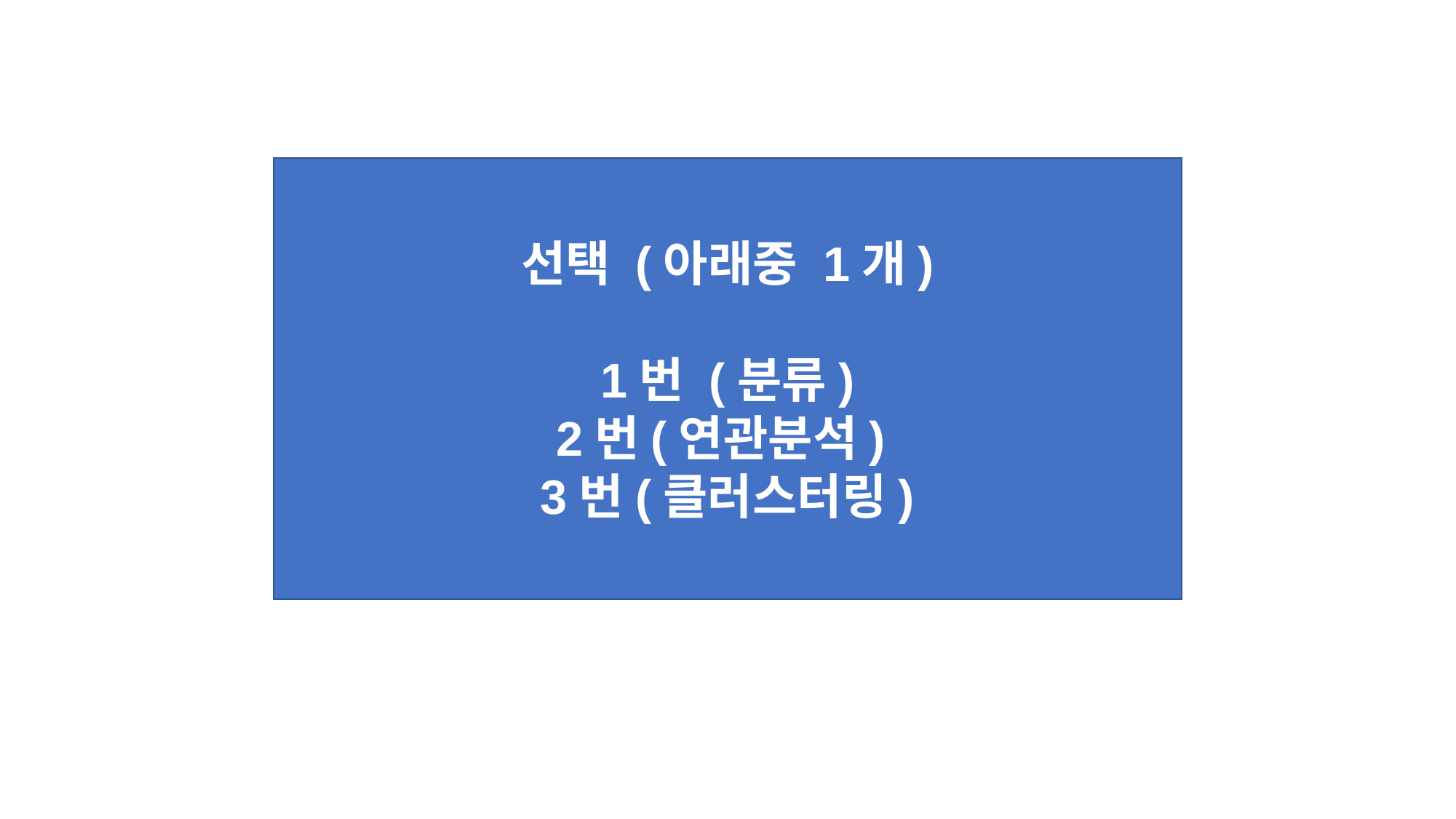

선택 (아래중 1개)

1번 (분류)
2번(연관분석)
3번(클러스터링)